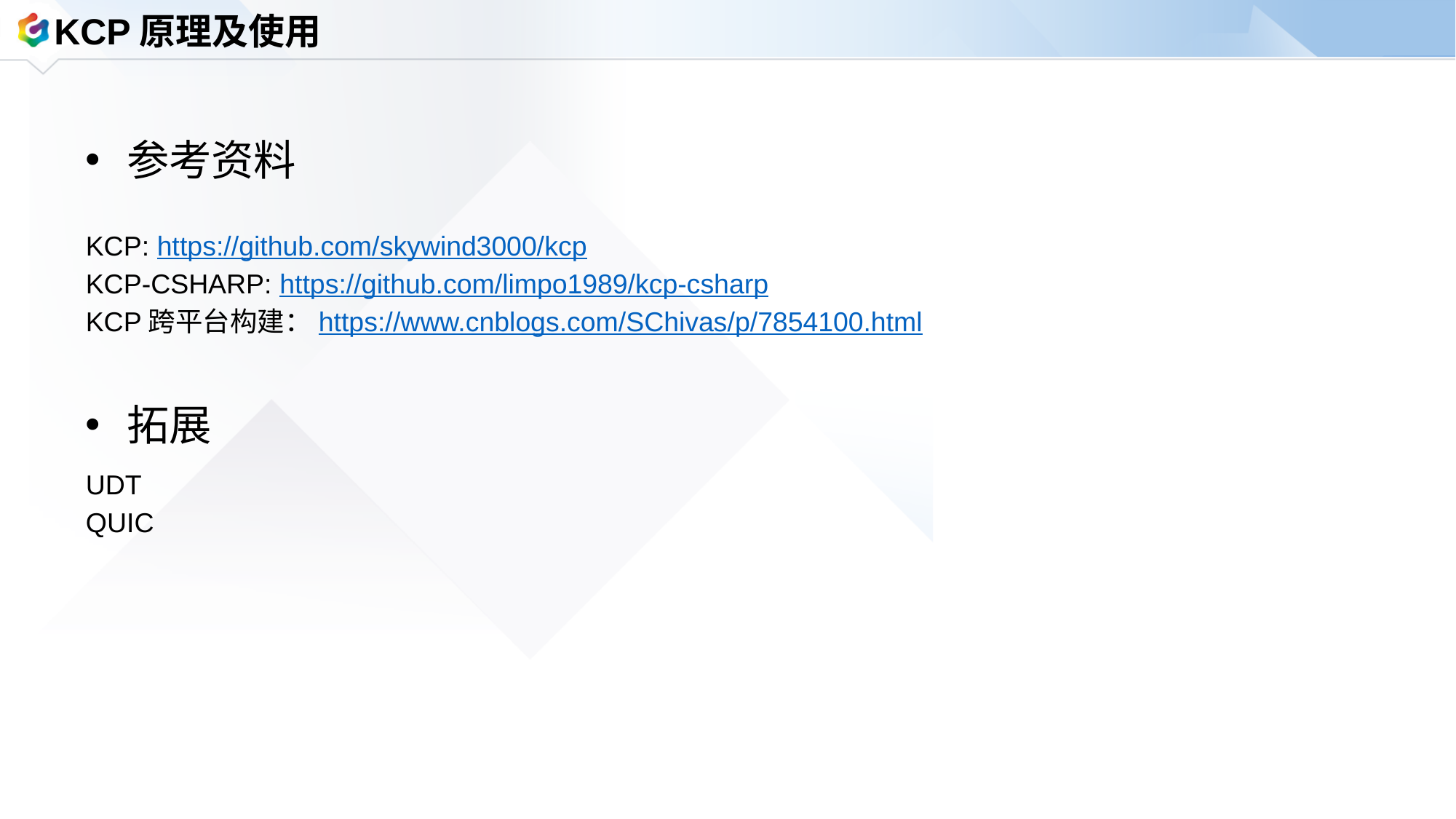

KCP原理及使用

参考资料
KCP: https://github.com/skywind3000/kcp
KCP-CSHARP: https://github.com/limpo1989/kcp-csharp
KCP跨平台构建：https://www.cnblogs.com/SChivas/p/7854100.html
拓展
UDT
QUIC